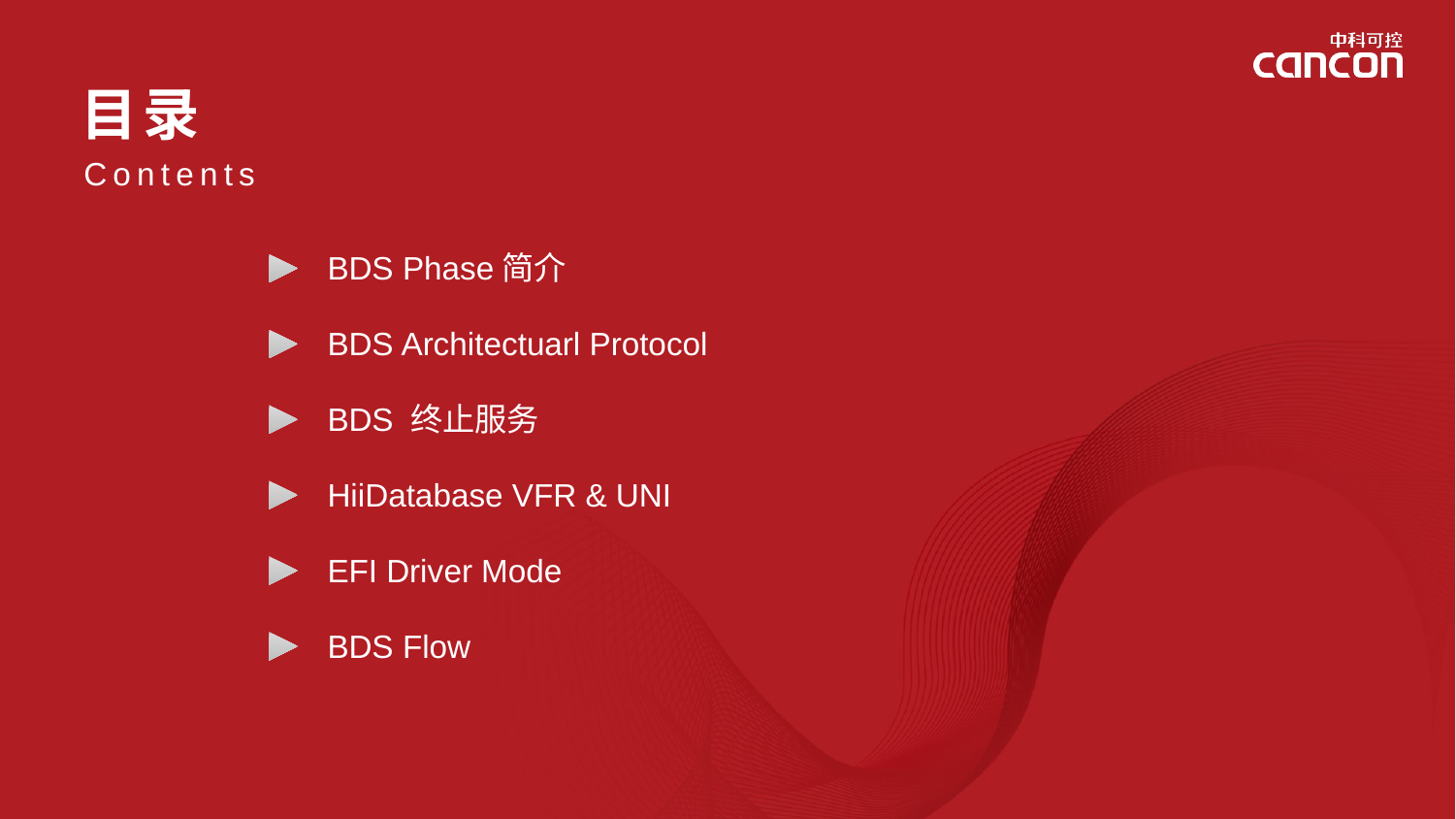

BDS Phase简介

BDS Architectuarl Protocol

BDS 终止服务

HiiDatabase VFR & UNI

EFI Driver Mode

BDS Flow